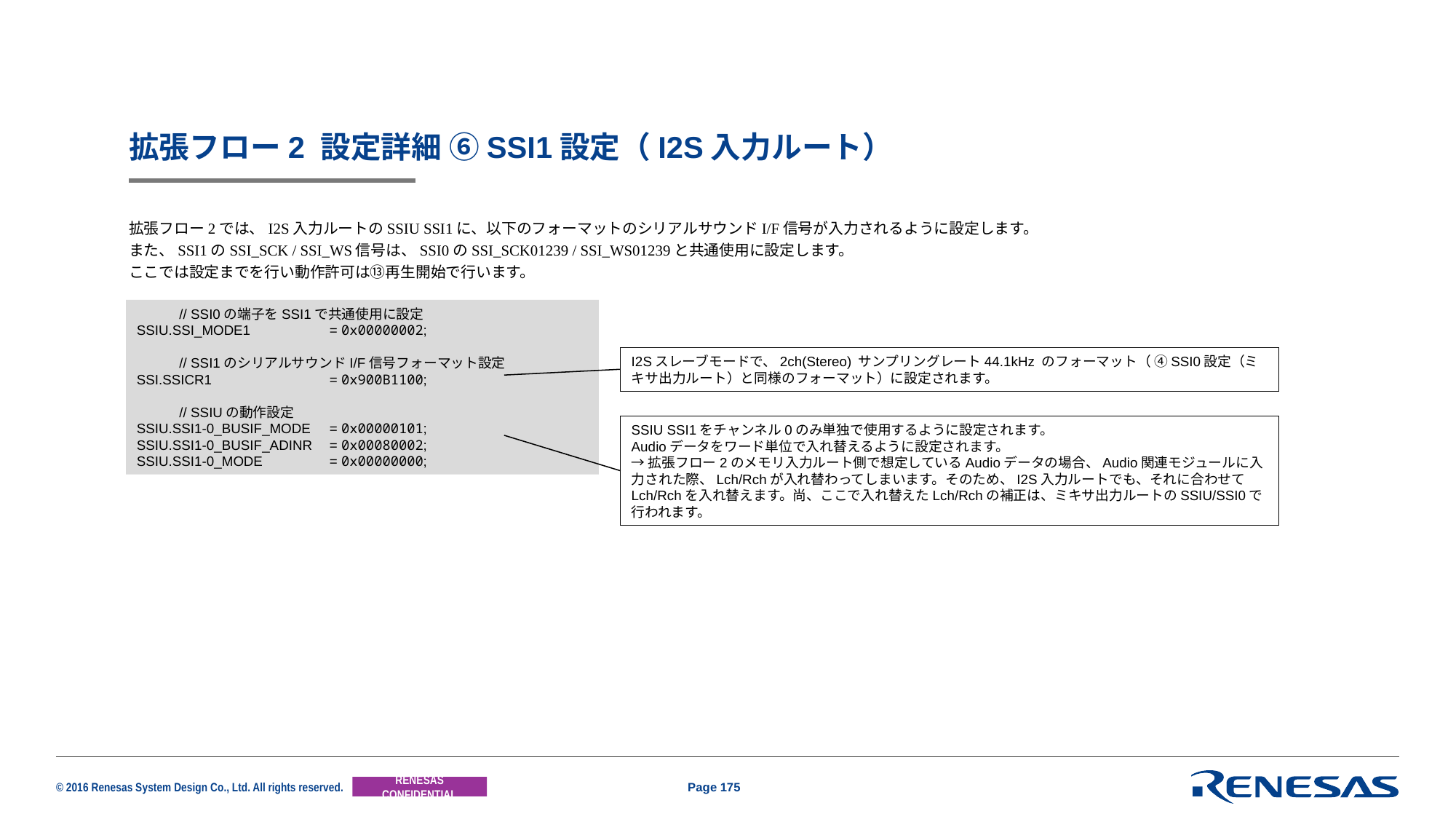

# 拡張フロー2 設定詳細 ⑥SSI1設定（I2S入力ルート）
拡張フロー2では、I2S入力ルートのSSIU SSI1に、以下のフォーマットのシリアルサウンドI/F信号が入力されるように設定します。
また、SSI1のSSI_SCK / SSI_WS信号は、SSI0のSSI_SCK01239 / SSI_WS01239と共通使用に設定します。
ここでは設定までを行い動作許可は⑬再生開始で行います。
	// SSI0の端子をSSI1で共通使用に設定
SSIU.SSI_MODE1 	= 0x00000002;

	// SSI1のシリアルサウンドI/F信号フォーマット設定
SSI.SSICR1	= 0x900B1100;

	// SSIUの動作設定
SSIU.SSI1-0_BUSIF_MODE	= 0x00000101;
SSIU.SSI1-0_BUSIF_ADINR	= 0x00080002;
SSIU.SSI1-0_MODE	= 0x00000000;
I2Sスレーブモードで、2ch(Stereo) サンプリングレート44.1kHz のフォーマット（ ④SSI0設定（ミキサ出力ルート）と同様のフォーマット）に設定されます。
SSIU SSI1をチャンネル0のみ単独で使用するように設定されます。
Audioデータをワード単位で入れ替えるように設定されます。
→拡張フロー2のメモリ入力ルート側で想定しているAudioデータの場合、Audio関連モジュールに入力された際、Lch/Rchが入れ替わってしまいます。そのため、I2S入力ルートでも、それに合わせてLch/Rchを入れ替えます。尚、ここで入れ替えたLch/Rchの補正は、ミキサ出力ルートのSSIU/SSI0で行われます。
Page 175